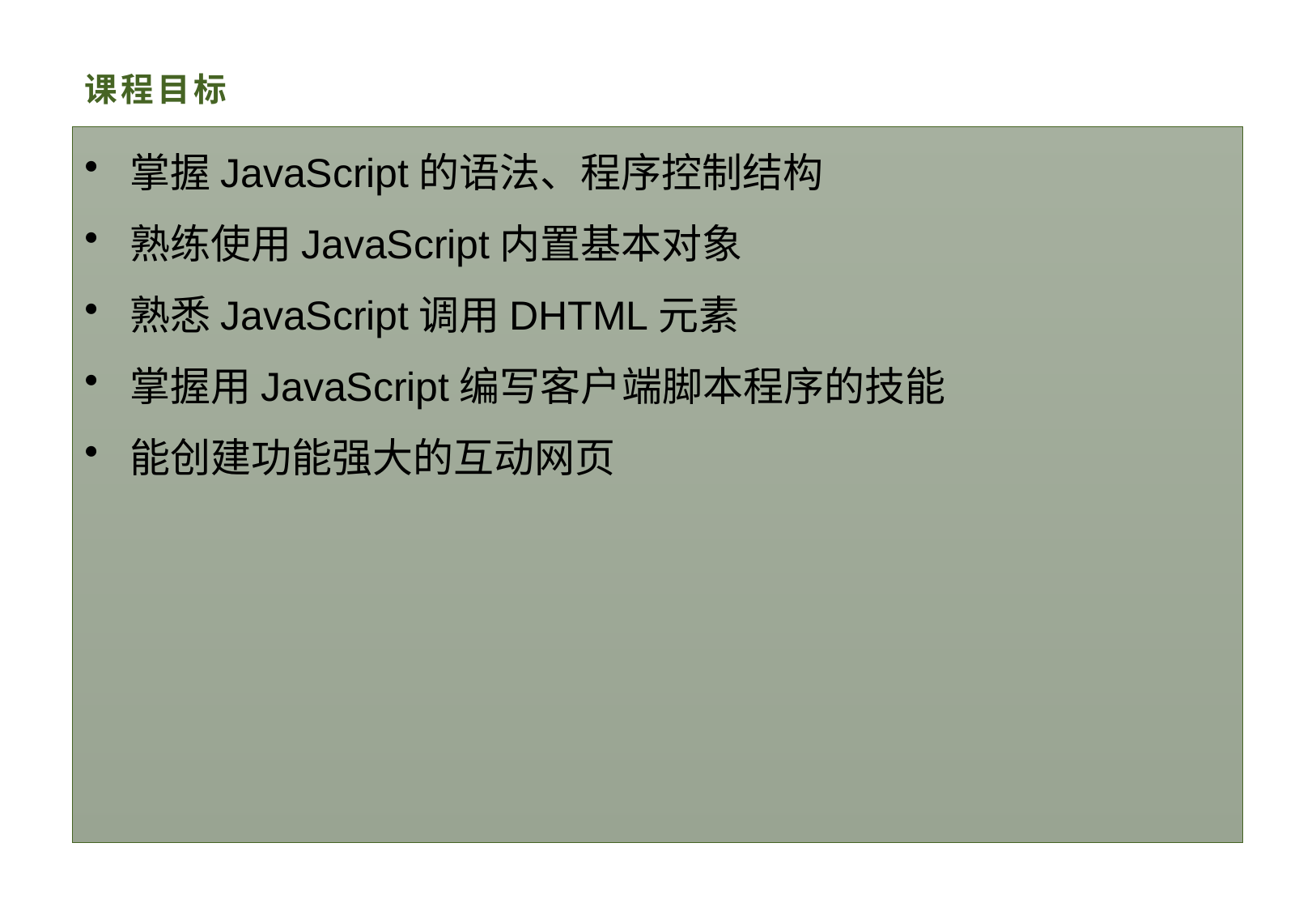

# 课程目标
掌握JavaScript的语法、程序控制结构
熟练使用JavaScript内置基本对象
熟悉JavaScript调用DHTML元素
掌握用JavaScript编写客户端脚本程序的技能
能创建功能强大的互动网页